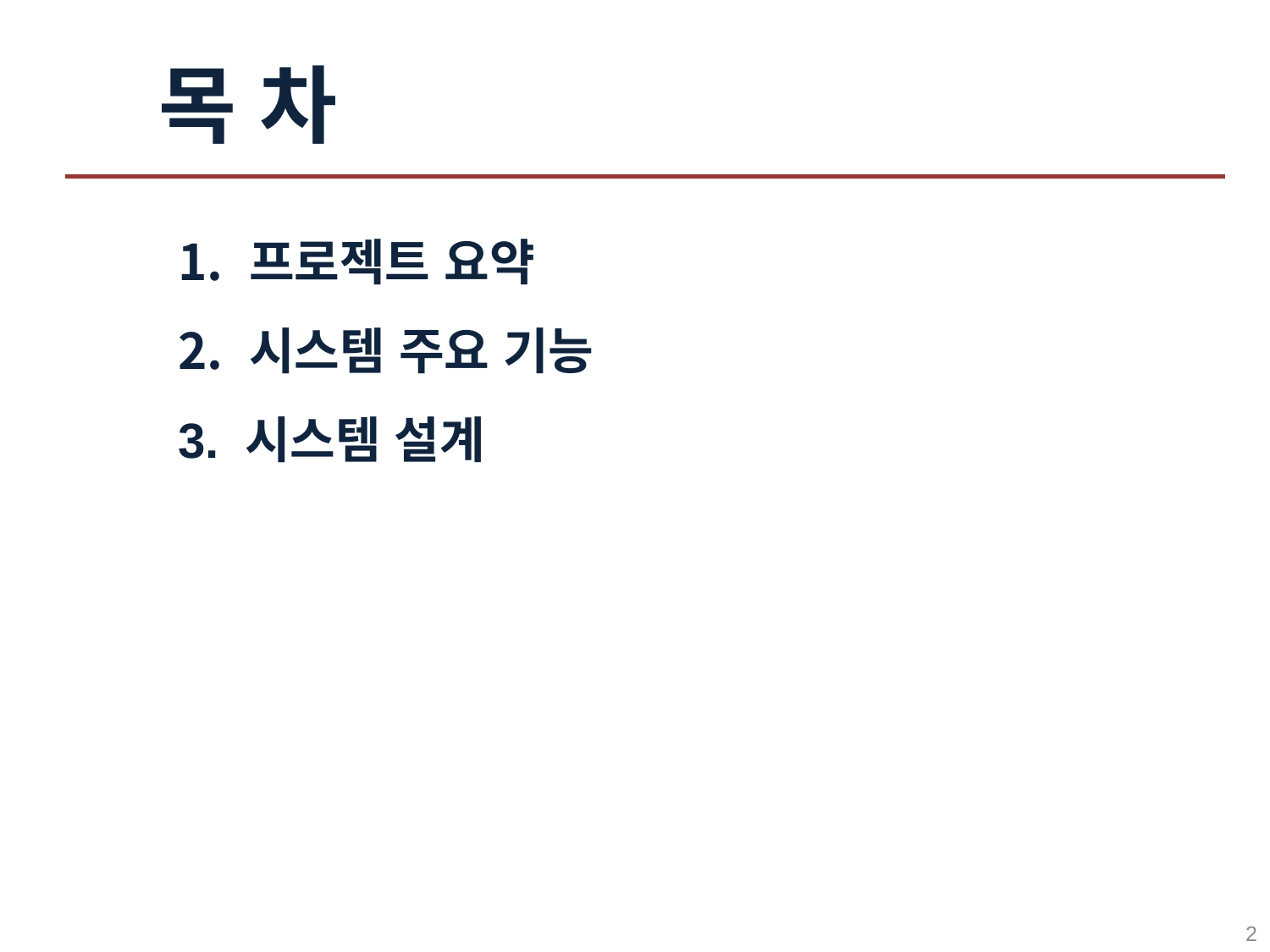

목 차
프로젝트 요약
시스템 주요 기능
3. 시스템 설계
2